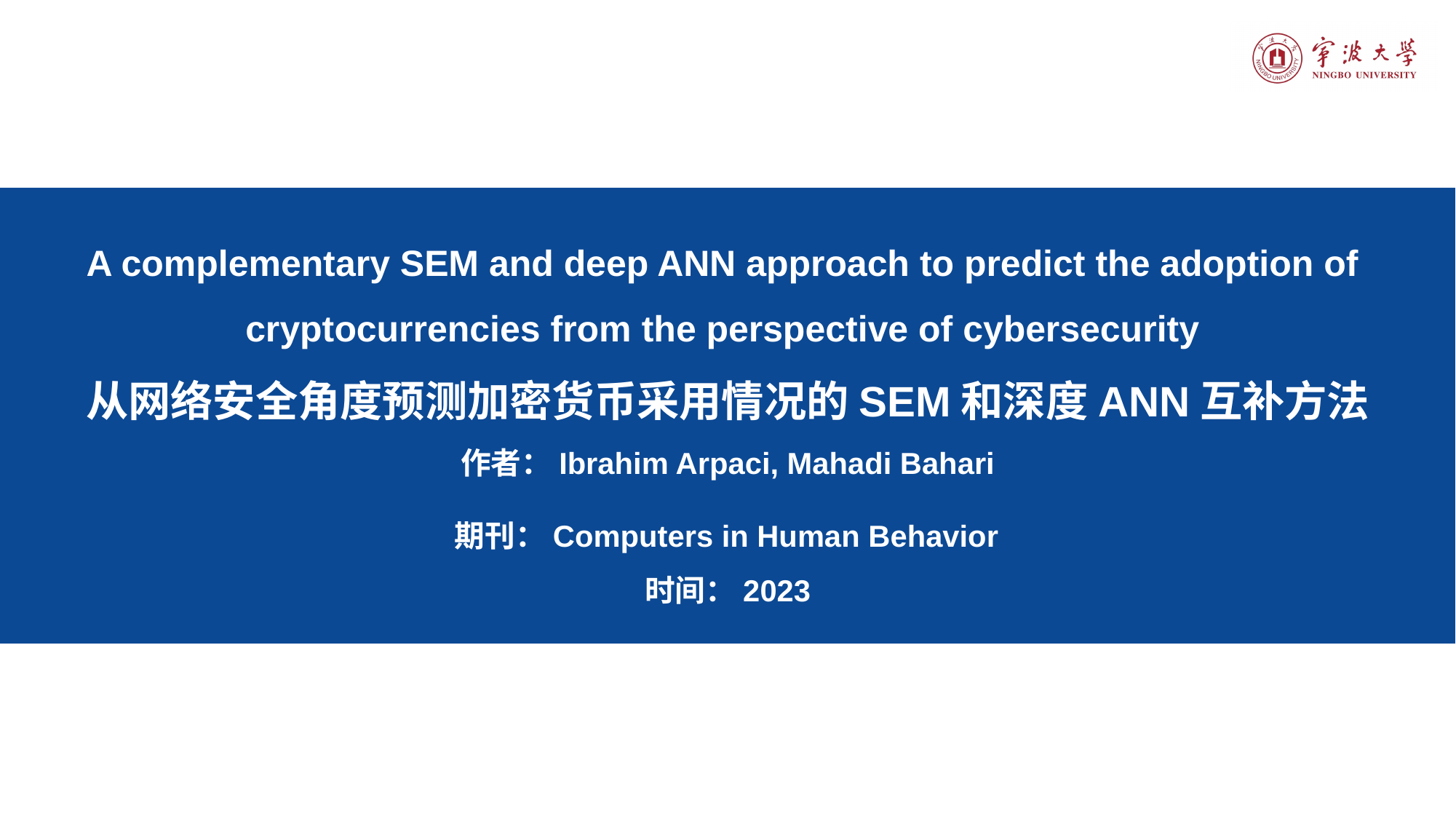

A complementary SEM and deep ANN approach to predict the adoption of
cryptocurrencies from the perspective of cybersecurity
从网络安全角度预测加密货币采用情况的SEM和深度ANN互补方法
作者：Ibrahim Arpaci, Mahadi Bahari
 期刊：Computers in Human Behavior
时间：2023